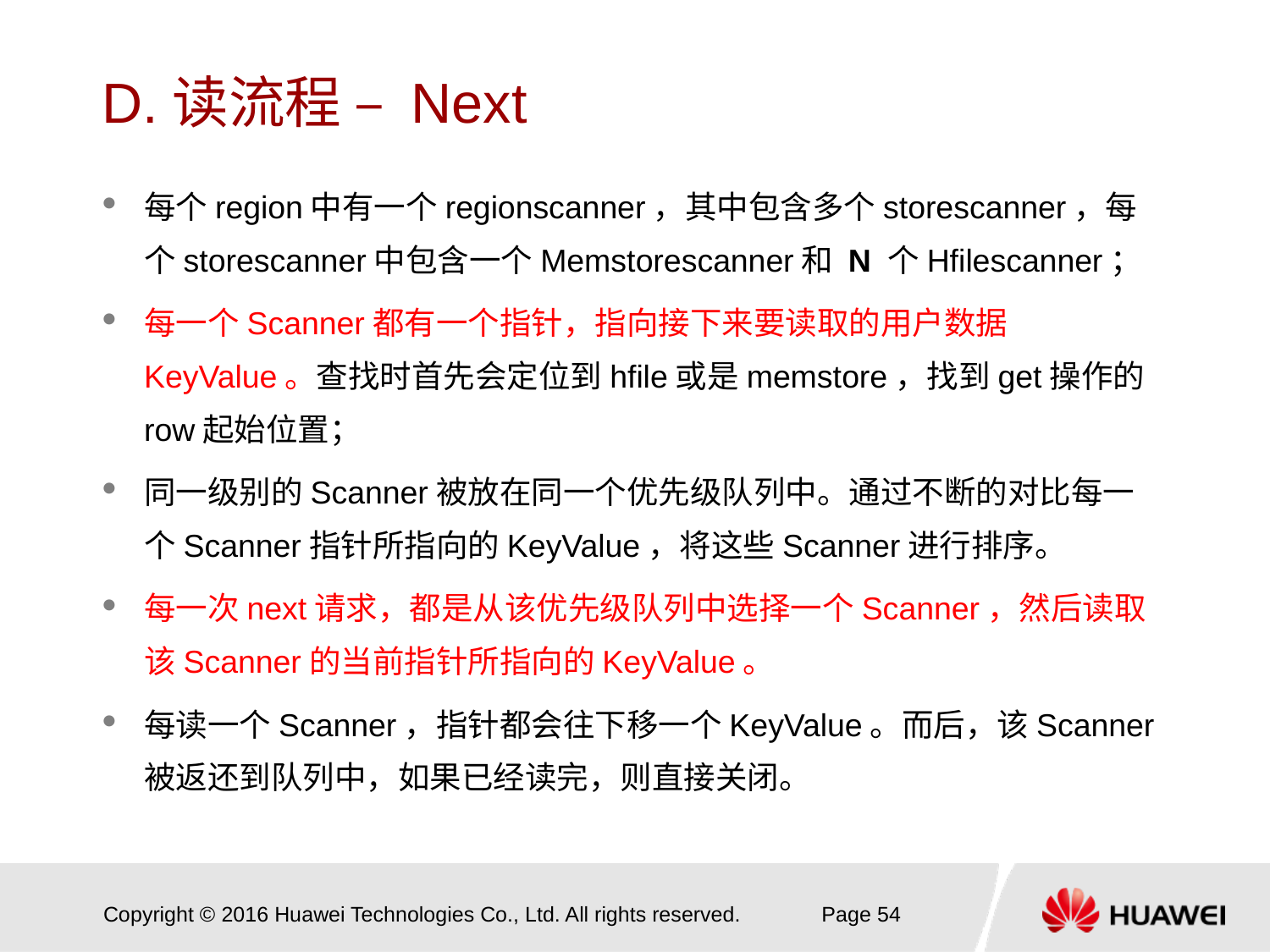

# D.读流程 – Next
每个region中有一个regionscanner，其中包含多个storescanner，每个storescanner中包含一个Memstorescanner和 N 个Hfilescanner；
每一个Scanner都有一个指针，指向接下来要读取的用户数据KeyValue。查找时首先会定位到hfile或是memstore，找到get操作的row起始位置；
同一级别的Scanner被放在同一个优先级队列中。通过不断的对比每一个Scanner指针所指向的KeyValue，将这些Scanner进行排序。
每一次next请求，都是从该优先级队列中选择一个Scanner，然后读取该Scanner的当前指针所指向的KeyValue。
每读一个Scanner，指针都会往下移一个KeyValue。而后，该Scanner被返还到队列中，如果已经读完，则直接关闭。